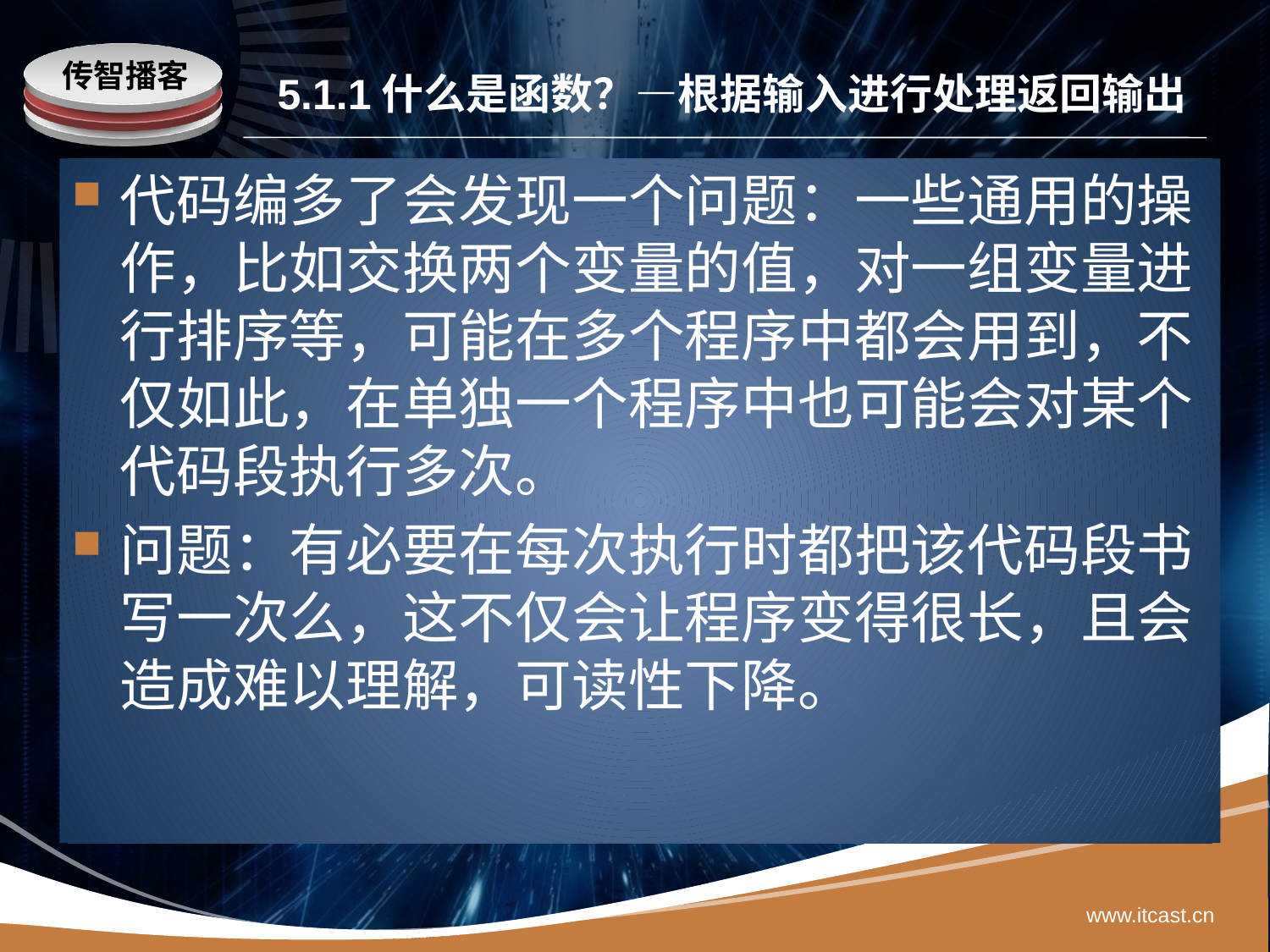

# 5.1.1什么是函数？—根据输入进行处理返回输出
代码编多了会发现一个问题：一些通用的操作，比如交换两个变量的值，对一组变量进行排序等，可能在多个程序中都会用到，不仅如此，在单独一个程序中也可能会对某个代码段执行多次。
问题：有必要在每次执行时都把该代码段书写一次么，这不仅会让程序变得很长，且会造成难以理解，可读性下降。
www.itcast.cn